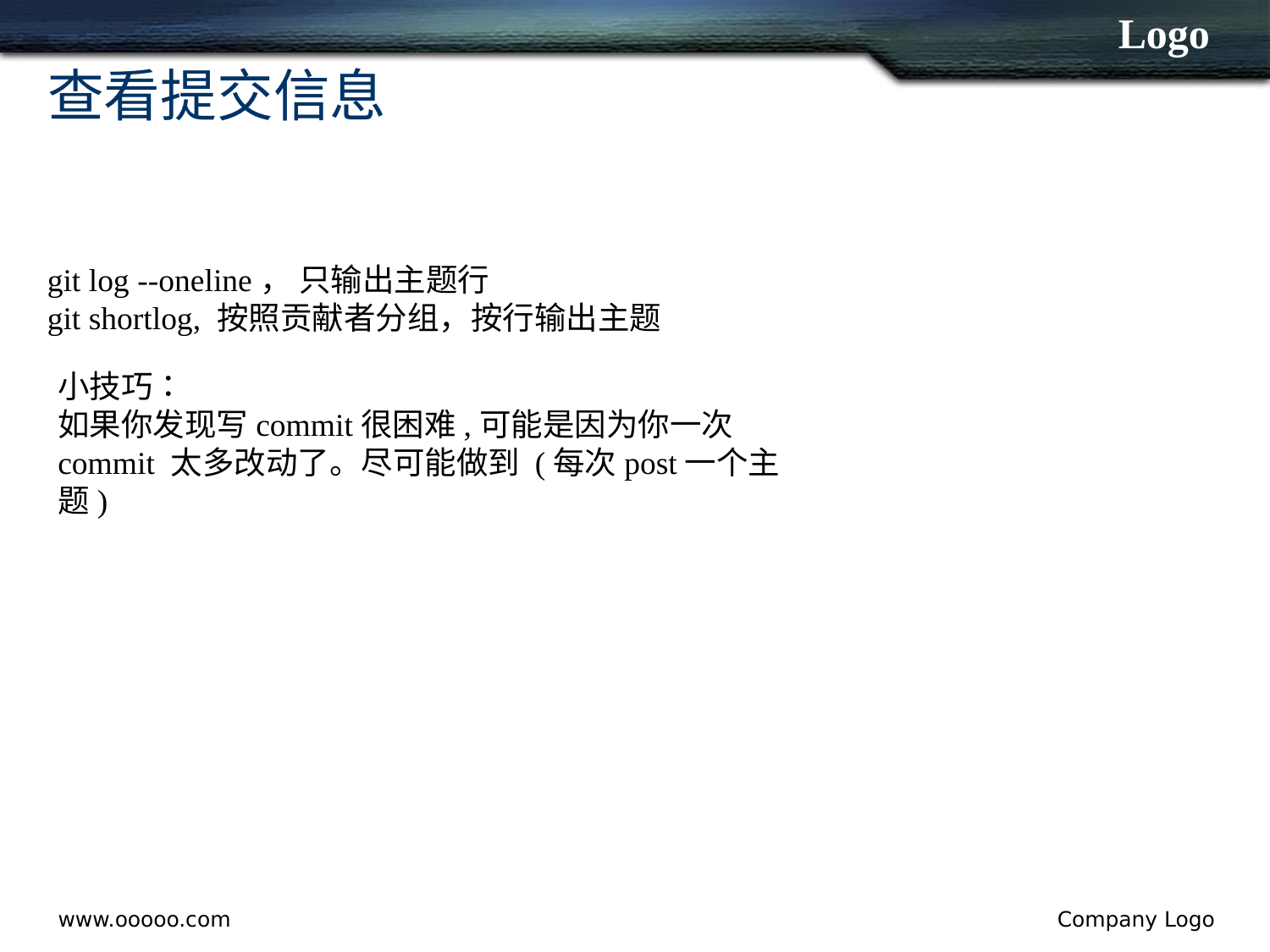

# 查看提交信息
git log --oneline， 只输出主题行
git shortlog, 按照贡献者分组，按行输出主题
小技巧：
如果你发现写commit很困难,可能是因为你一次 commit 太多改动了。尽可能做到 (每次post一个主题)
www.ooooo.com
Company Logo